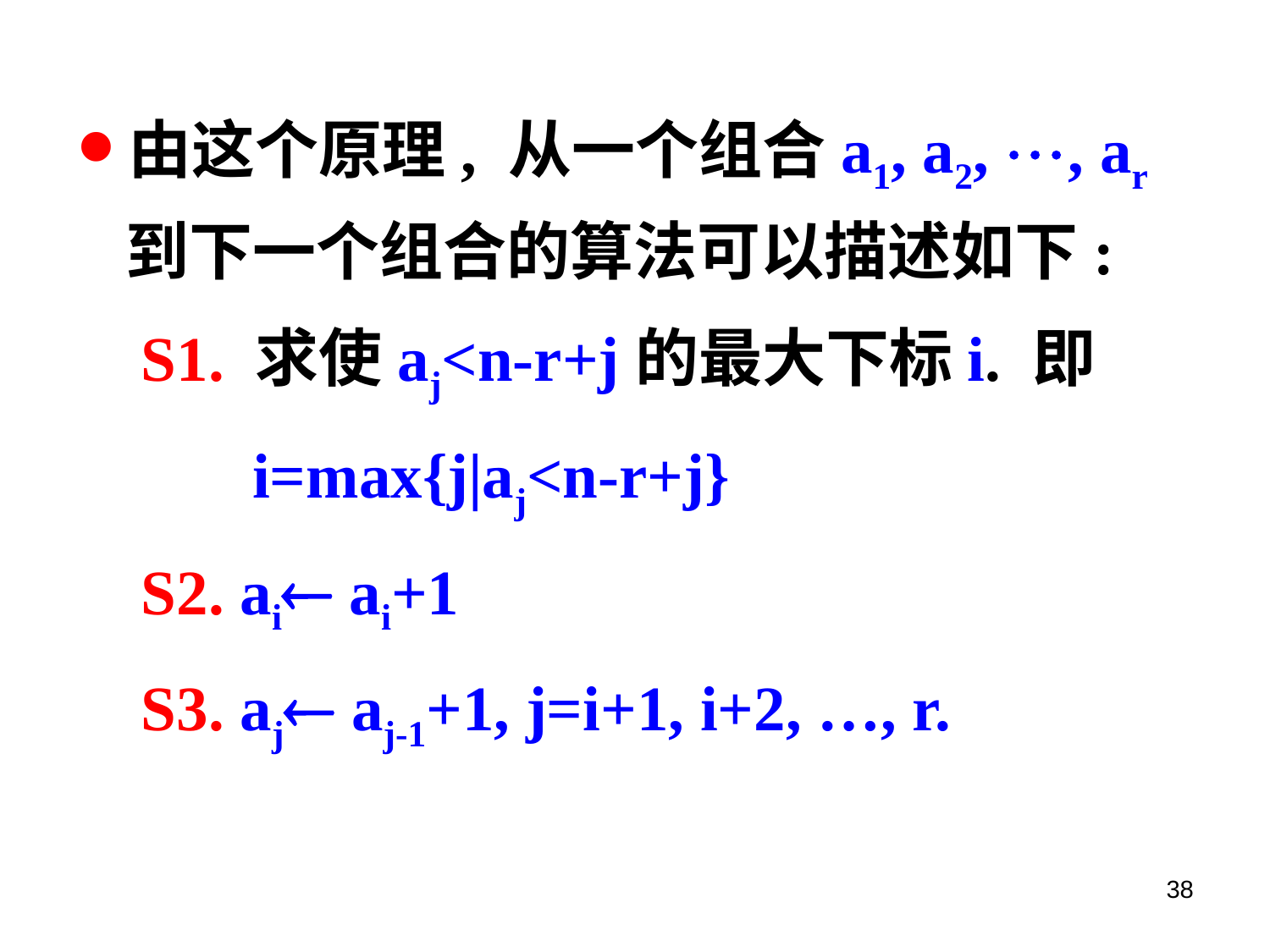

由这个原理, 从一个组合a1, a2, …, ar到下一个组合的算法可以描述如下:
    S1. 求使aj<n-r+j的最大下标i. 即
           i=max{j|aj<n-r+j}
    S2. ai← ai+1
    S3. aj← aj-1+1, j=i+1, i+2, …, r.
38